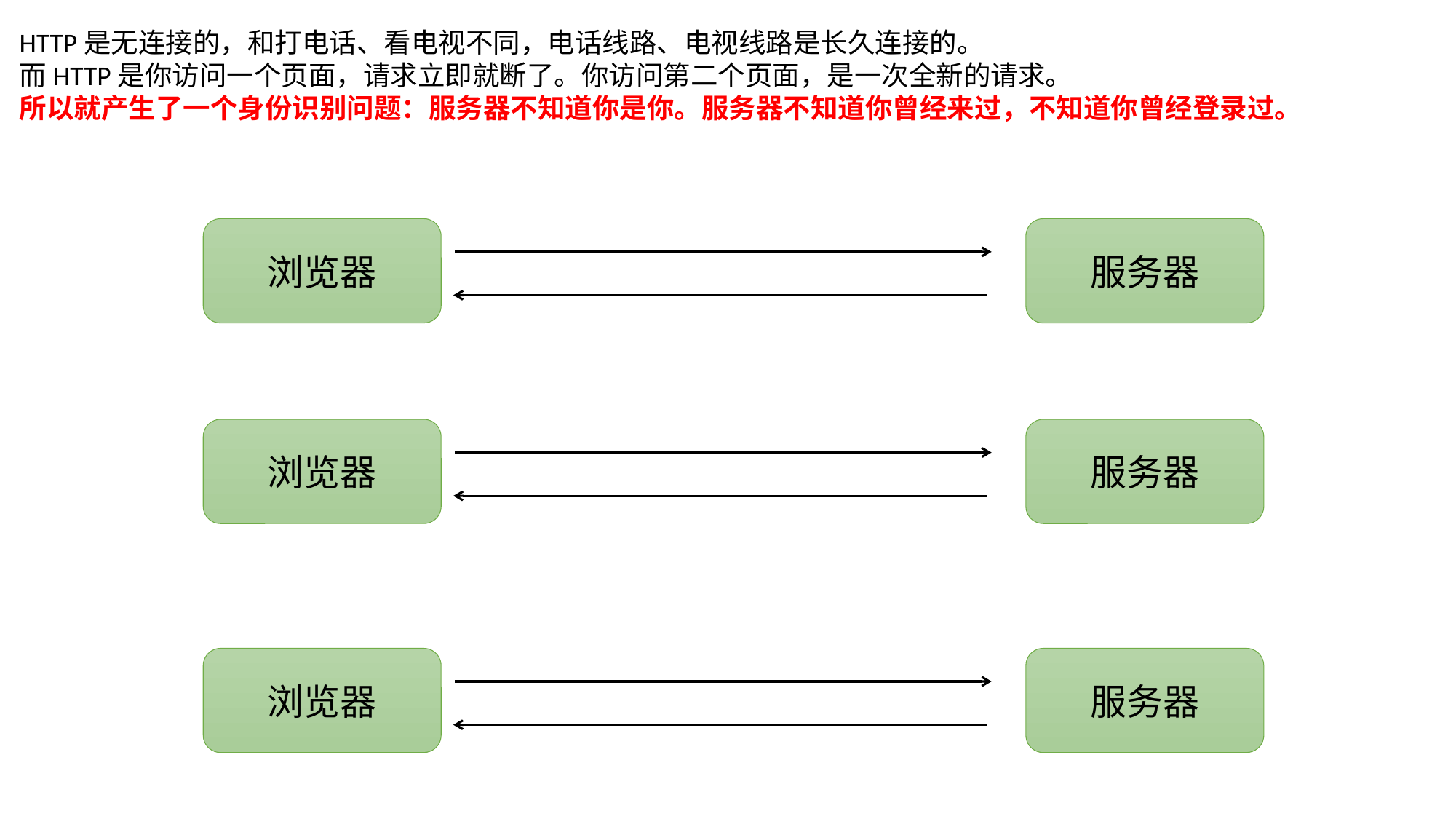

HTTP是无连接的，和打电话、看电视不同，电话线路、电视线路是长久连接的。
而HTTP是你访问一个页面，请求立即就断了。你访问第二个页面，是一次全新的请求。
所以就产生了一个身份识别问题：服务器不知道你是你。服务器不知道你曾经来过，不知道你曾经登录过。
浏览器
服务器
浏览器
服务器
浏览器
服务器